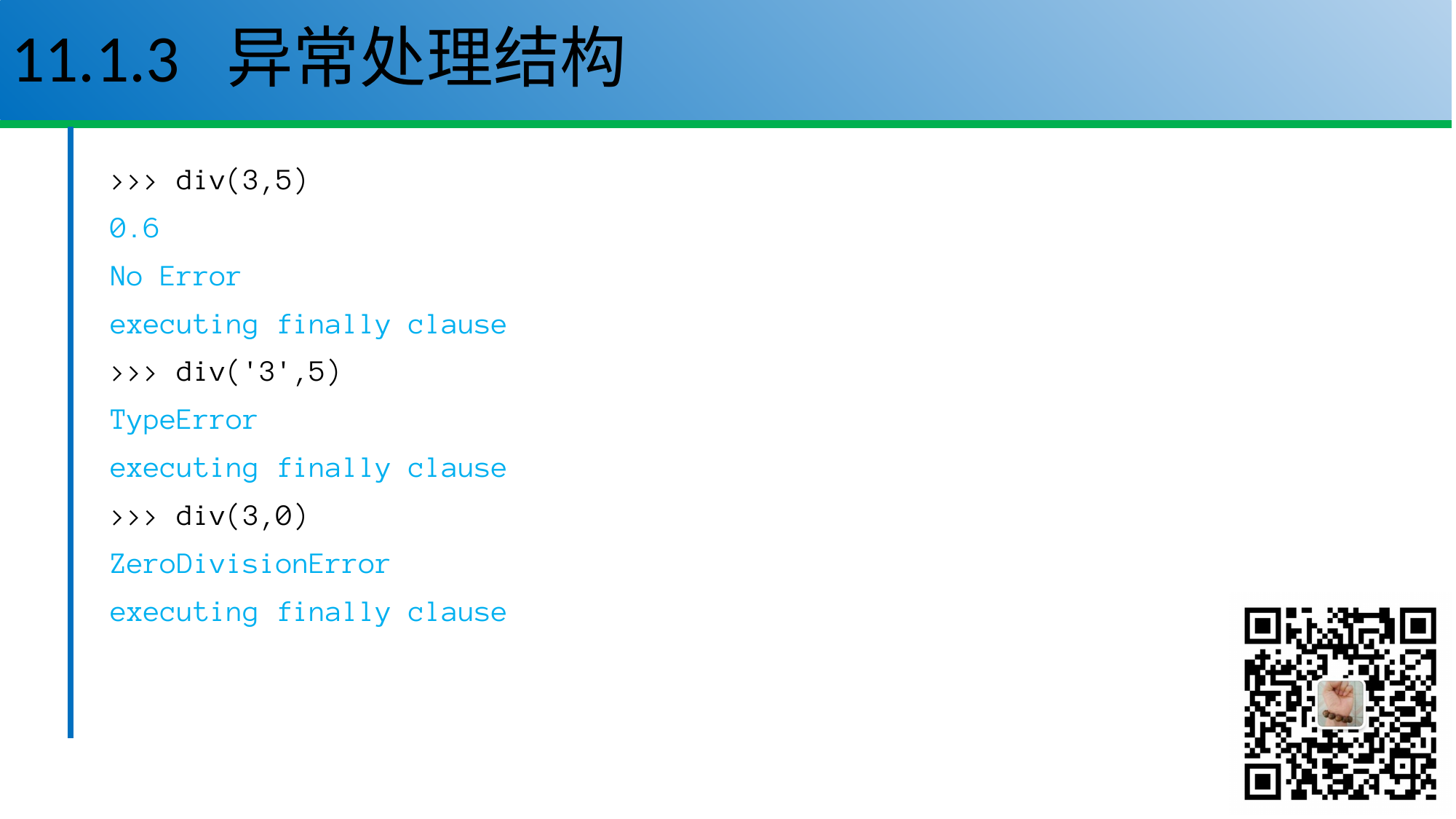

# 11.1.3  异常处理结构
>>> div(3,5)
0.6
No Error
executing finally clause
>>> div('3',5)
TypeError
executing finally clause
>>> div(3,0)
ZeroDivisionError
executing finally clause